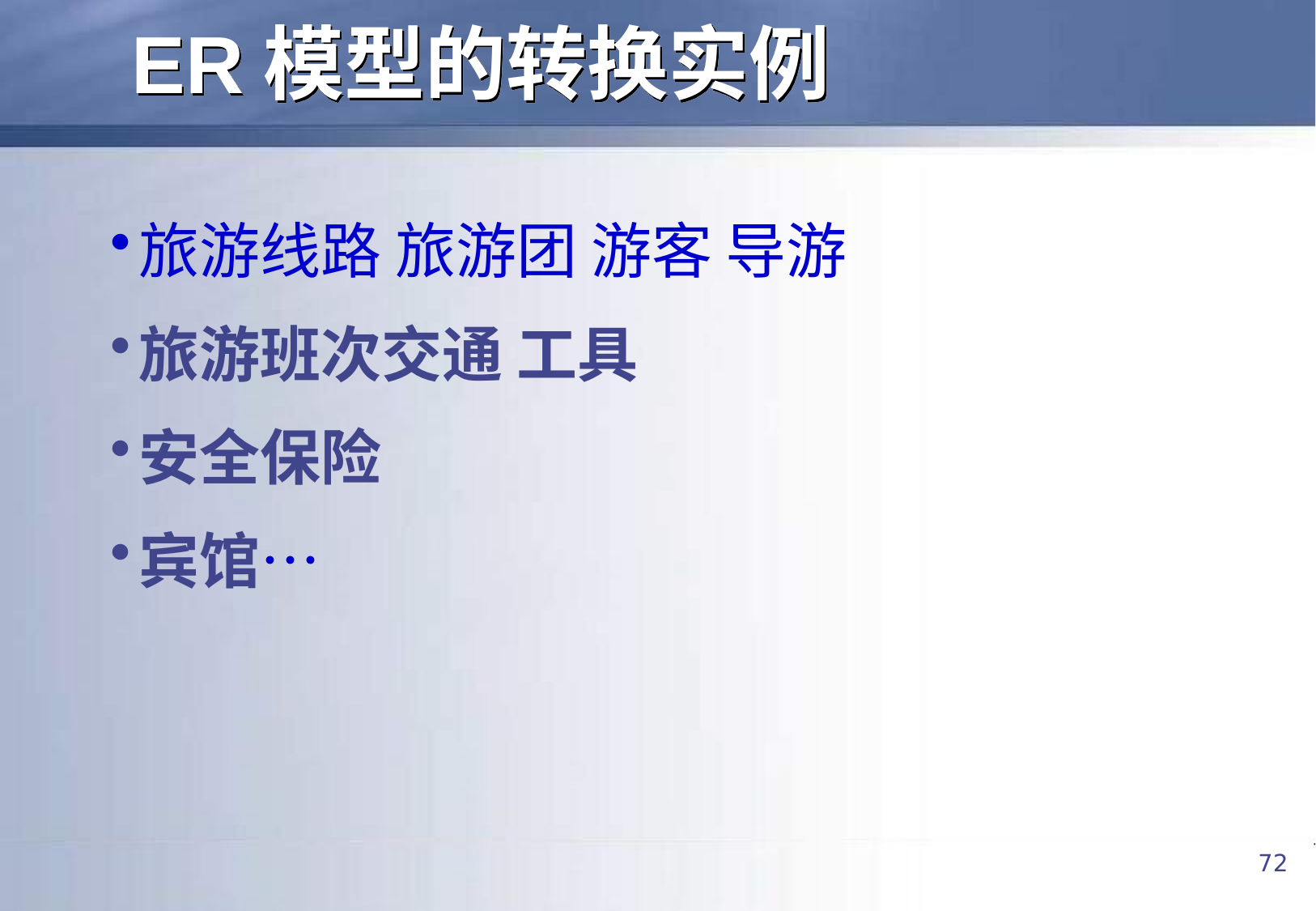

# ER模型的转换实例
旅游线路 旅游团 游客 导游
旅游班次交通 工具
安全保险
宾馆…
72